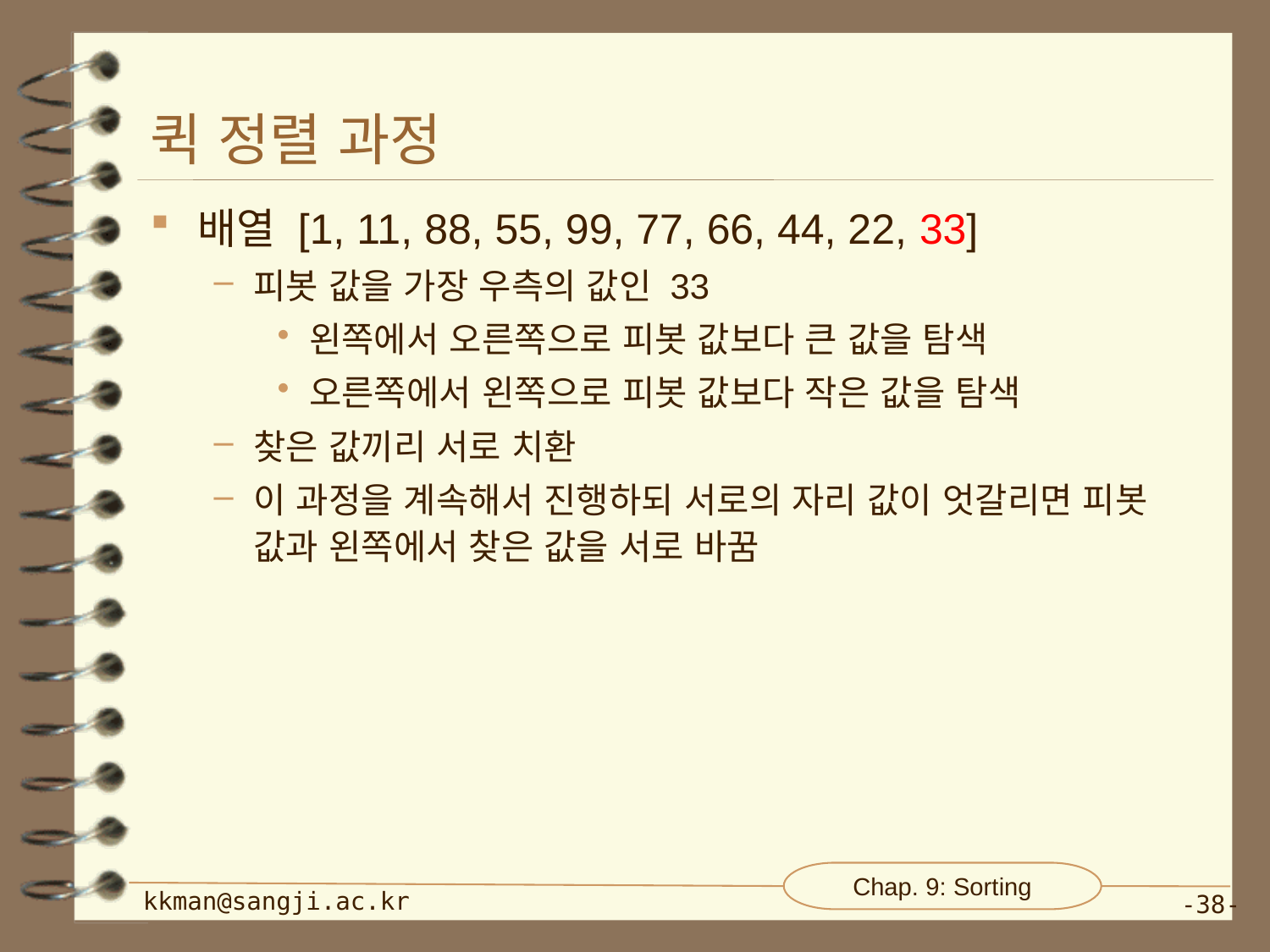

# 퀵 정렬 과정
배열 [1, 11, 88, 55, 99, 77, 66, 44, 22, 33]
피봇 값을 가장 우측의 값인 33
왼쪽에서 오른쪽으로 피봇 값보다 큰 값을 탐색
오른쪽에서 왼쪽으로 피봇 값보다 작은 값을 탐색
찾은 값끼리 서로 치환
이 과정을 계속해서 진행하되 서로의 자리 값이 엇갈리면 피봇 값과 왼쪽에서 찾은 값을 서로 바꿈